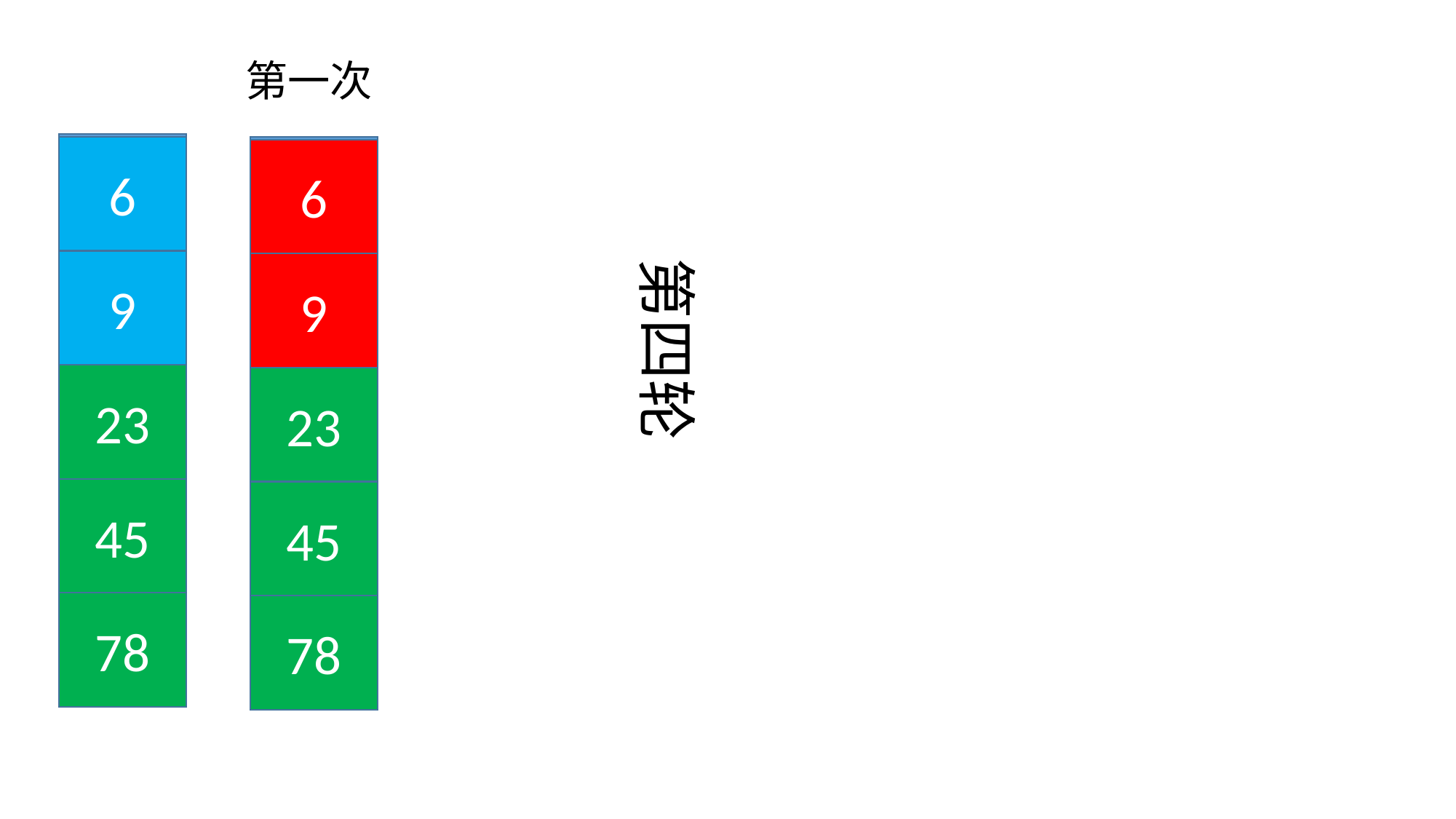

第一次

6

6
第四轮
9
9
23
23
45
45
78
78